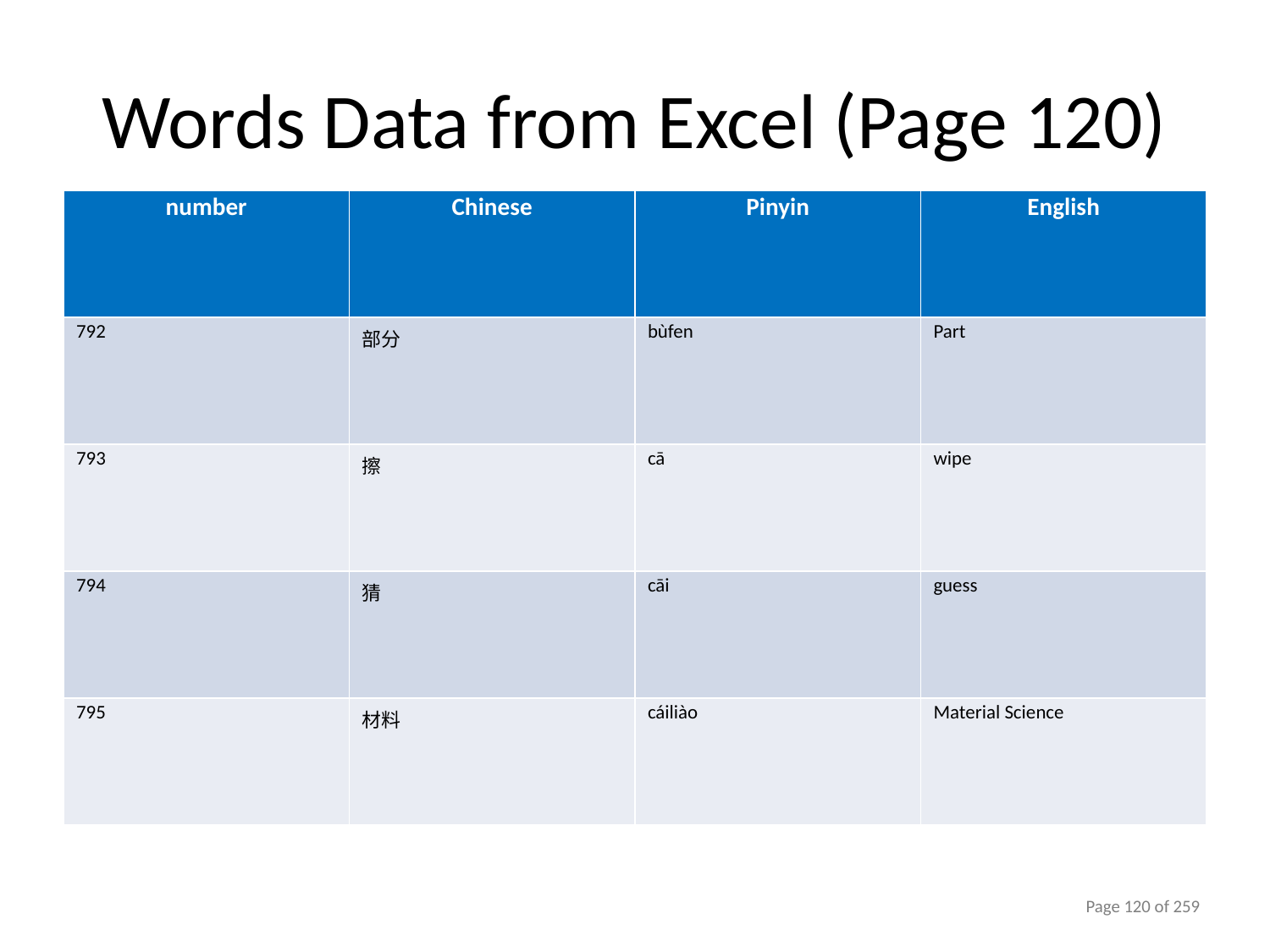

# Words Data from Excel (Page 120)
| number | Chinese | Pinyin | English |
| --- | --- | --- | --- |
| 792 | 部分 | bùfen | Part |
| 793 | 擦 | cā | wipe |
| 794 | 猜 | cāi | guess |
| 795 | 材料 | cáiliào | Material Science |

Page 120 of 259